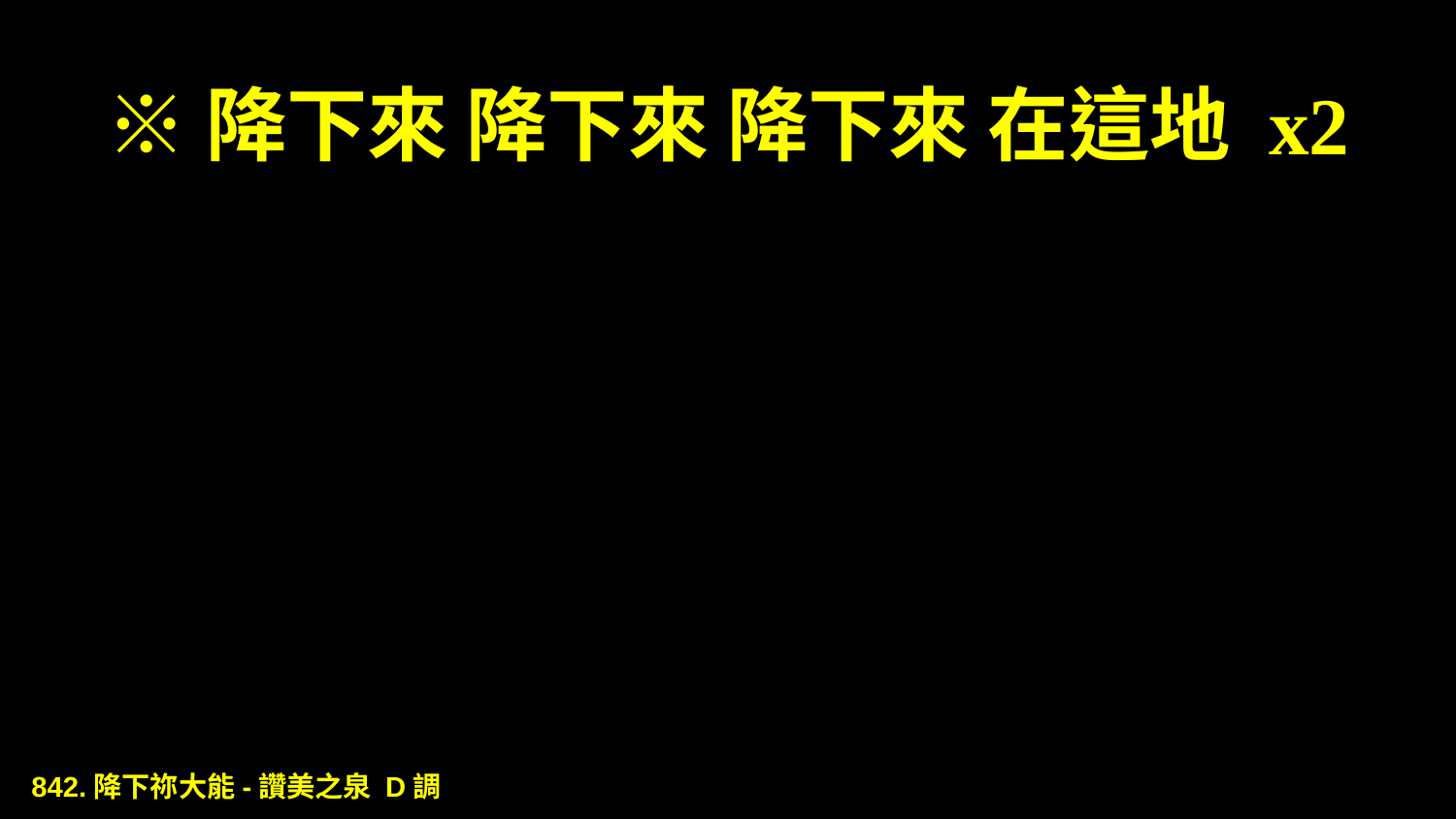

# ※降下來 降下來 降下來 在這地 x2
842.降下祢大能-讚美之泉 D調